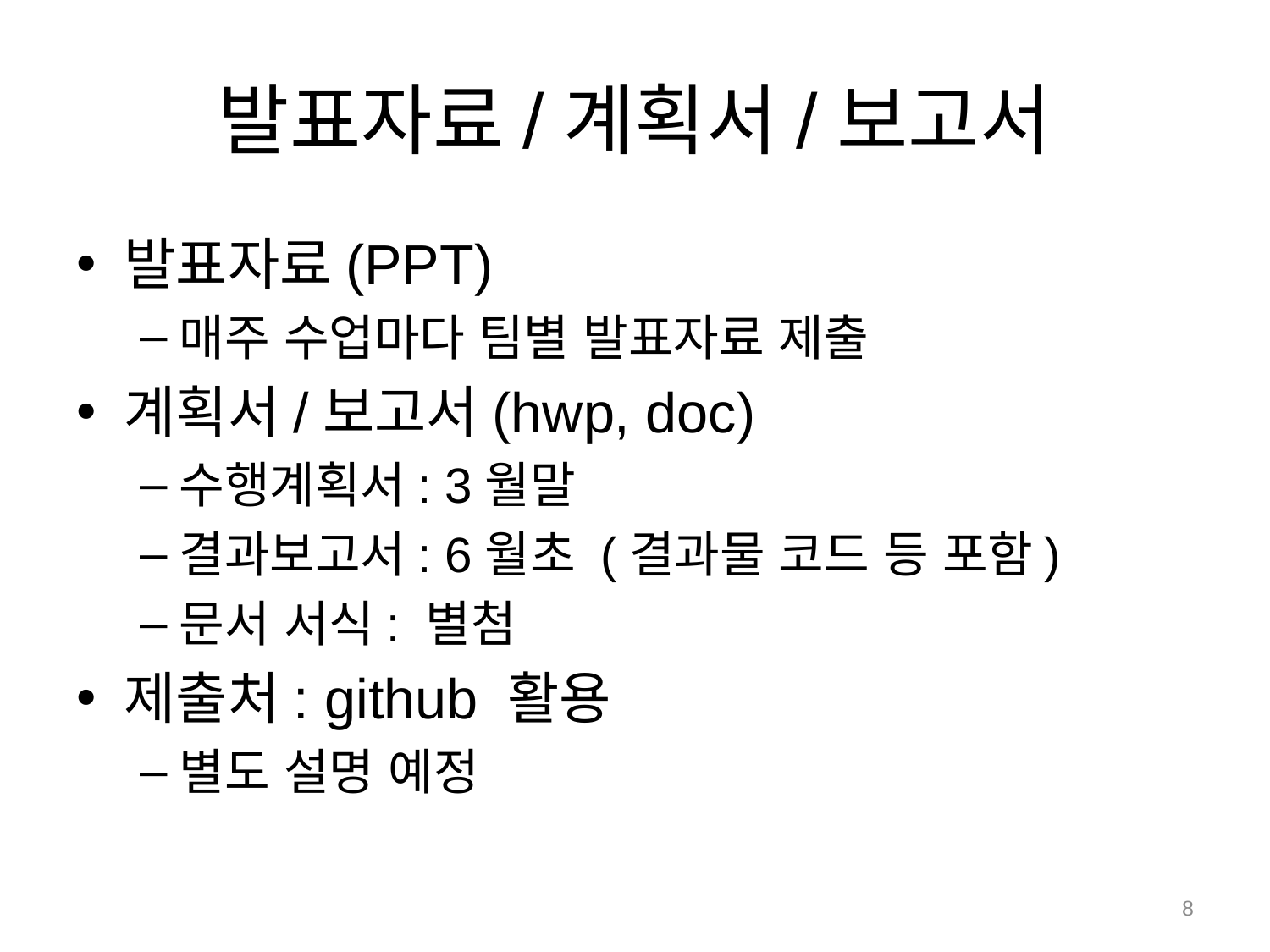

# 발표자료/계획서/보고서
발표자료(PPT)
매주 수업마다 팀별 발표자료 제출
계획서/보고서(hwp, doc)
수행계획서: 3월말
결과보고서: 6월초 (결과물 코드 등 포함)
문서 서식: 별첨
제출처: github 활용
별도 설명 예정

8